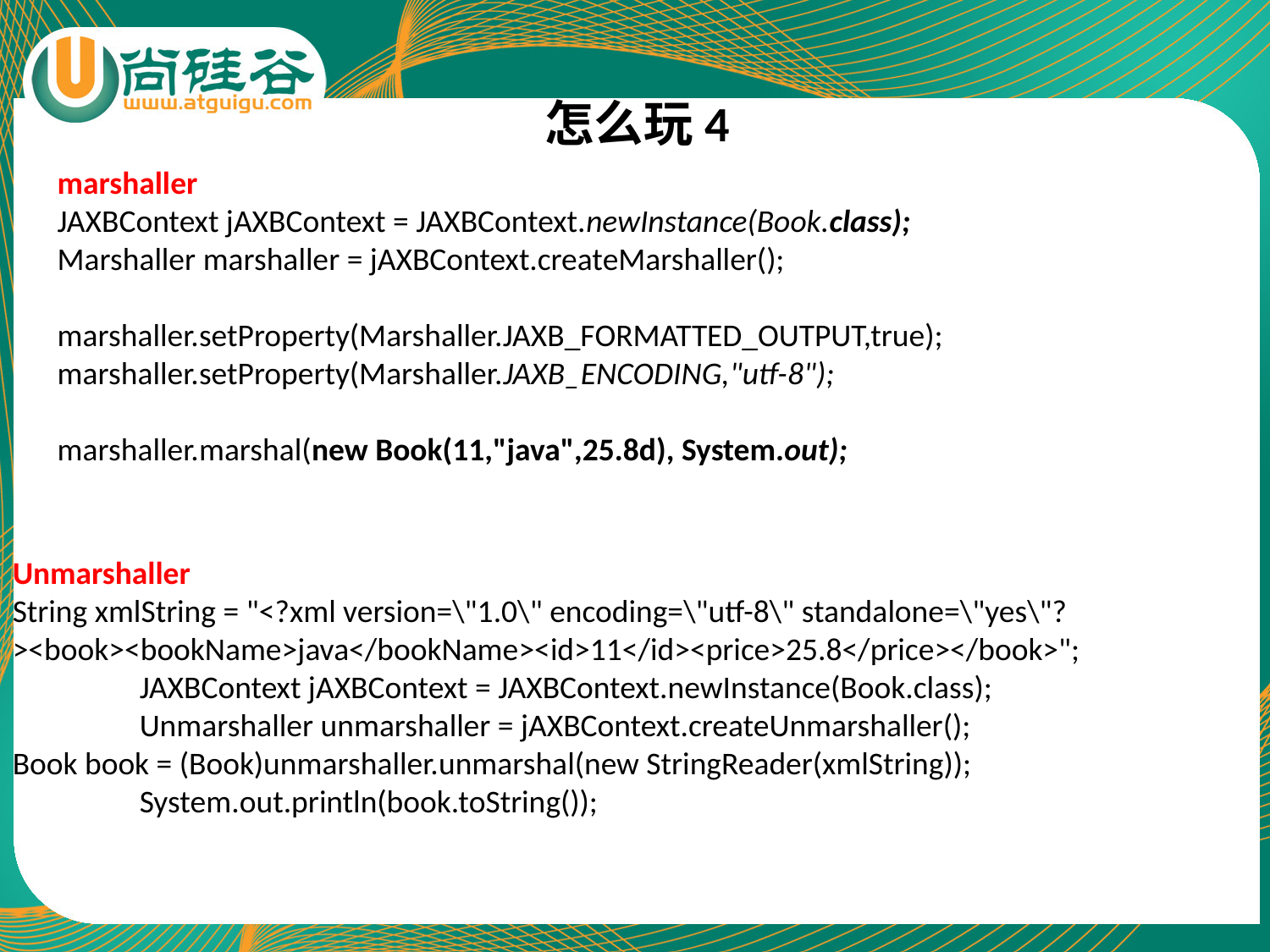

怎么玩4
marshaller
JAXBContext jAXBContext = JAXBContext.newInstance(Book.class);
Marshaller marshaller = jAXBContext.createMarshaller();

marshaller.setProperty(Marshaller.JAXB_FORMATTED_OUTPUT,true);
marshaller.setProperty(Marshaller.JAXB_ENCODING,"utf-8");

marshaller.marshal(new Book(11,"java",25.8d), System.out);
Unmarshaller
String xmlString = "<?xml version=\"1.0\" encoding=\"utf-8\" standalone=\"yes\"?><book><bookName>java</bookName><id>11</id><price>25.8</price></book>";
	JAXBContext jAXBContext = JAXBContext.newInstance(Book.class);
	Unmarshaller unmarshaller = jAXBContext.createUnmarshaller();		Book book = (Book)unmarshaller.unmarshal(new StringReader(xmlString));
	System.out.println(book.toString());